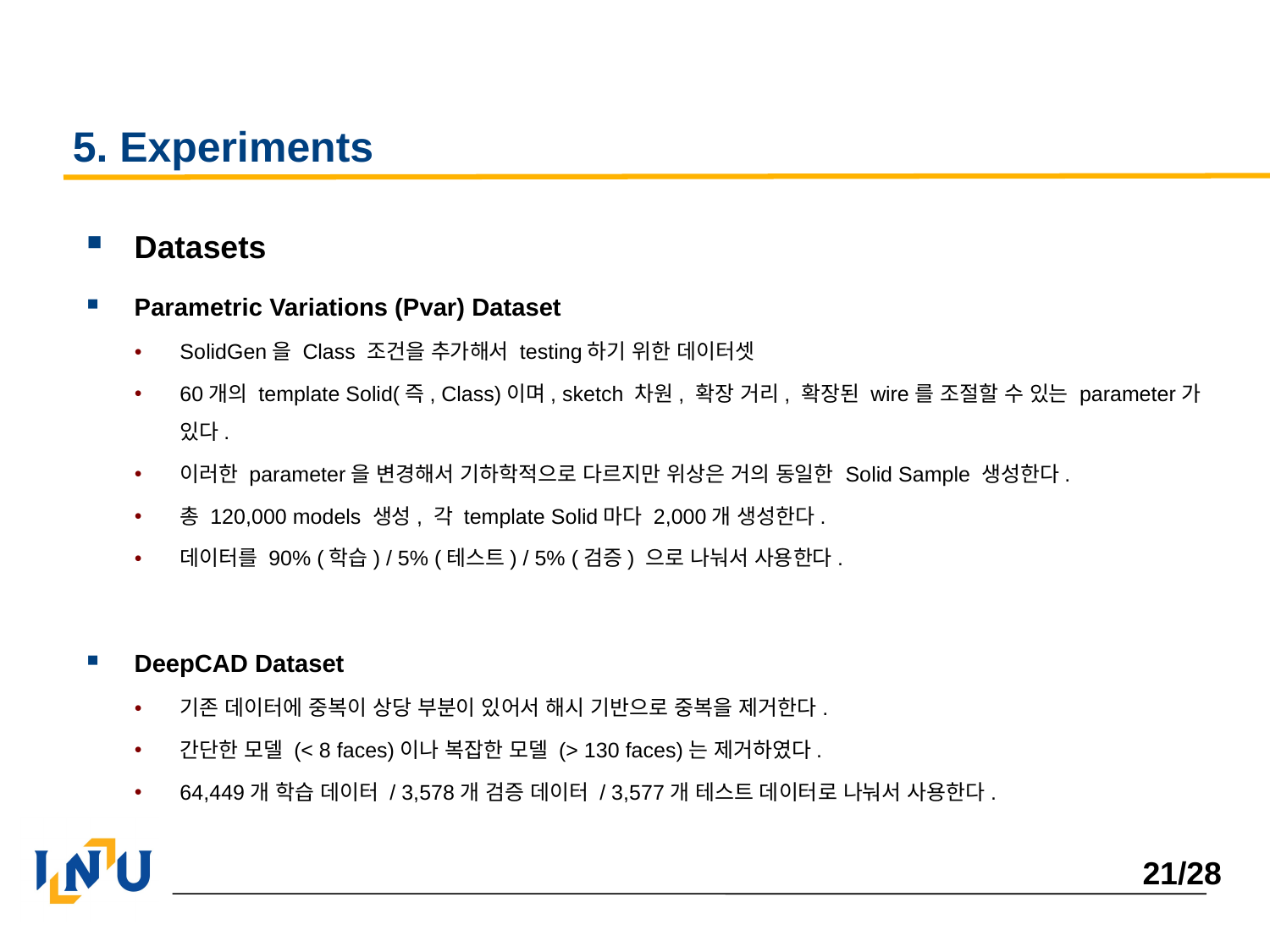

# 5. Experiments
Datasets
Parametric Variations (Pvar) Dataset
SolidGen을 Class 조건을 추가해서 testing하기 위한 데이터셋
60개의 template Solid(즉, Class)이며, sketch 차원, 확장 거리, 확장된 wire를 조절할 수 있는 parameter가 있다.
이러한 parameter을 변경해서 기하학적으로 다르지만 위상은 거의 동일한 Solid Sample 생성한다.
총 120,000 models 생성, 각 template Solid마다 2,000개 생성한다.
데이터를 90% (학습) / 5% (테스트) / 5% (검증) 으로 나눠서 사용한다.

DeepCAD Dataset
기존 데이터에 중복이 상당 부분이 있어서 해시 기반으로 중복을 제거한다.
간단한 모델 (< 8 faces)이나 복잡한 모델 (> 130 faces)는 제거하였다.
64,449개 학습 데이터 / 3,578개 검증 데이터 / 3,577개 테스트 데이터로 나눠서 사용한다.